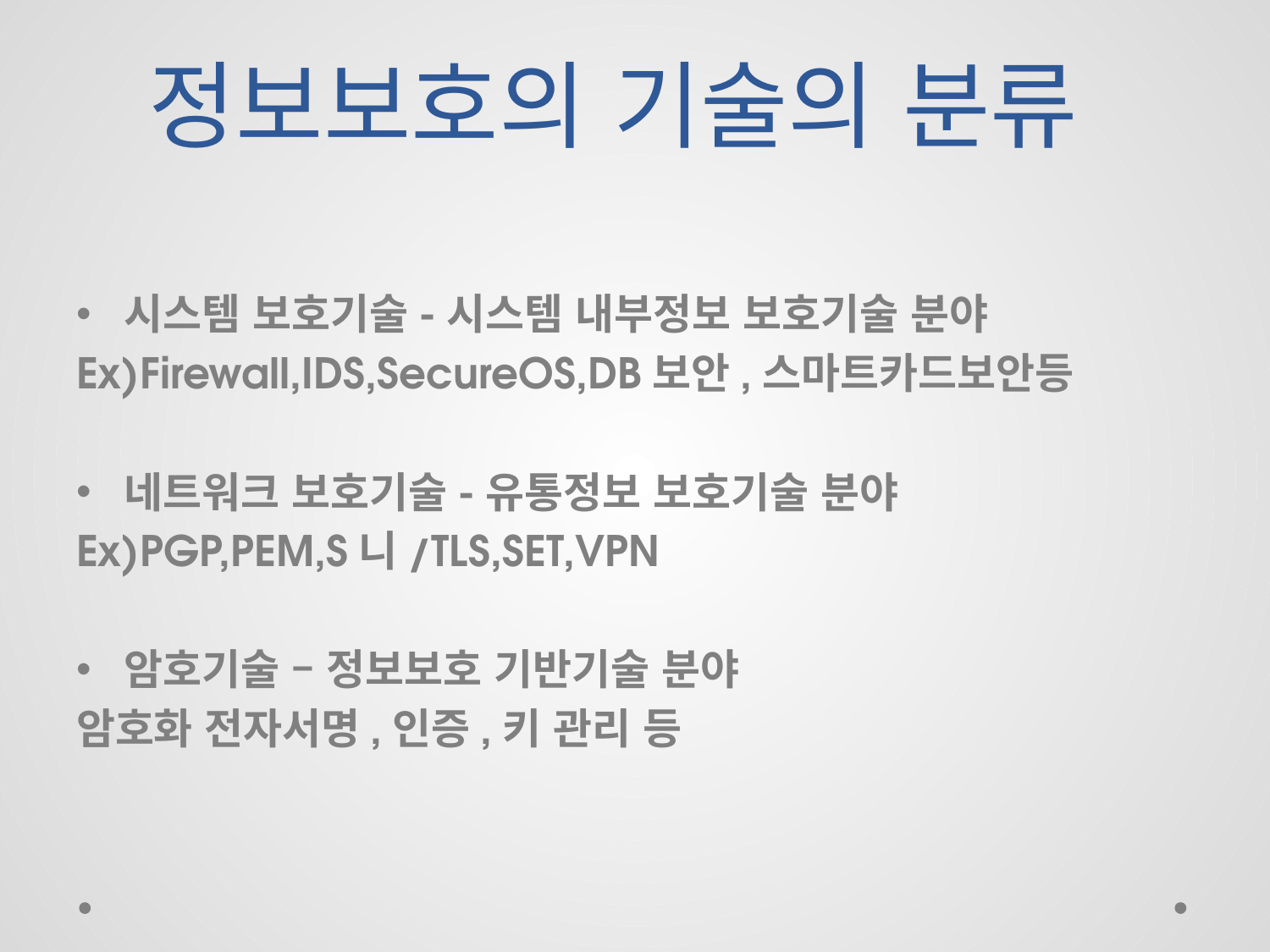

# 정보보호의 기술의 분류

시스템 보호기술-시스템 내부정보 보호기술 분야
Ex)Firewall,IDS,SecureOS,DB보안,스마트카드보안등

네트워크 보호기술-유통정보 보호기술 분야
Ex)PGP,PEM,S니/TLS,SET,VPN

암호기술 – 정보보호 기반기술 분야
암호화 전자서명,인증,키 관리 등